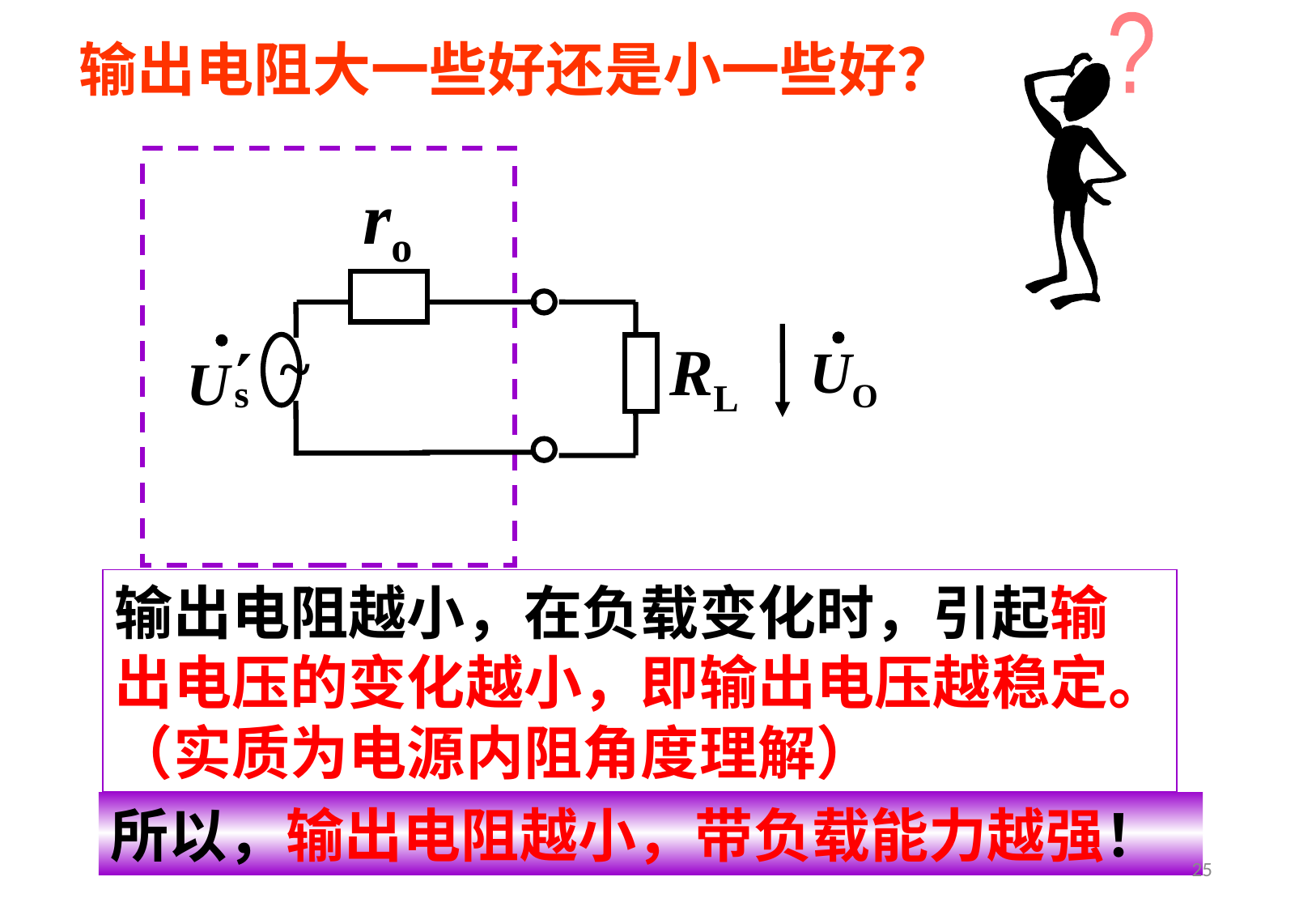

?

输出电阻大一些好还是小一些好？

ro

~

RL

UO

′
U
s

输出电阻越小，在负载变化时，引起输出电压的变化越小，即输出电压越稳定。（实质为电源内阻角度理解）
所以，输出电阻越小，带负载能力越强！
25